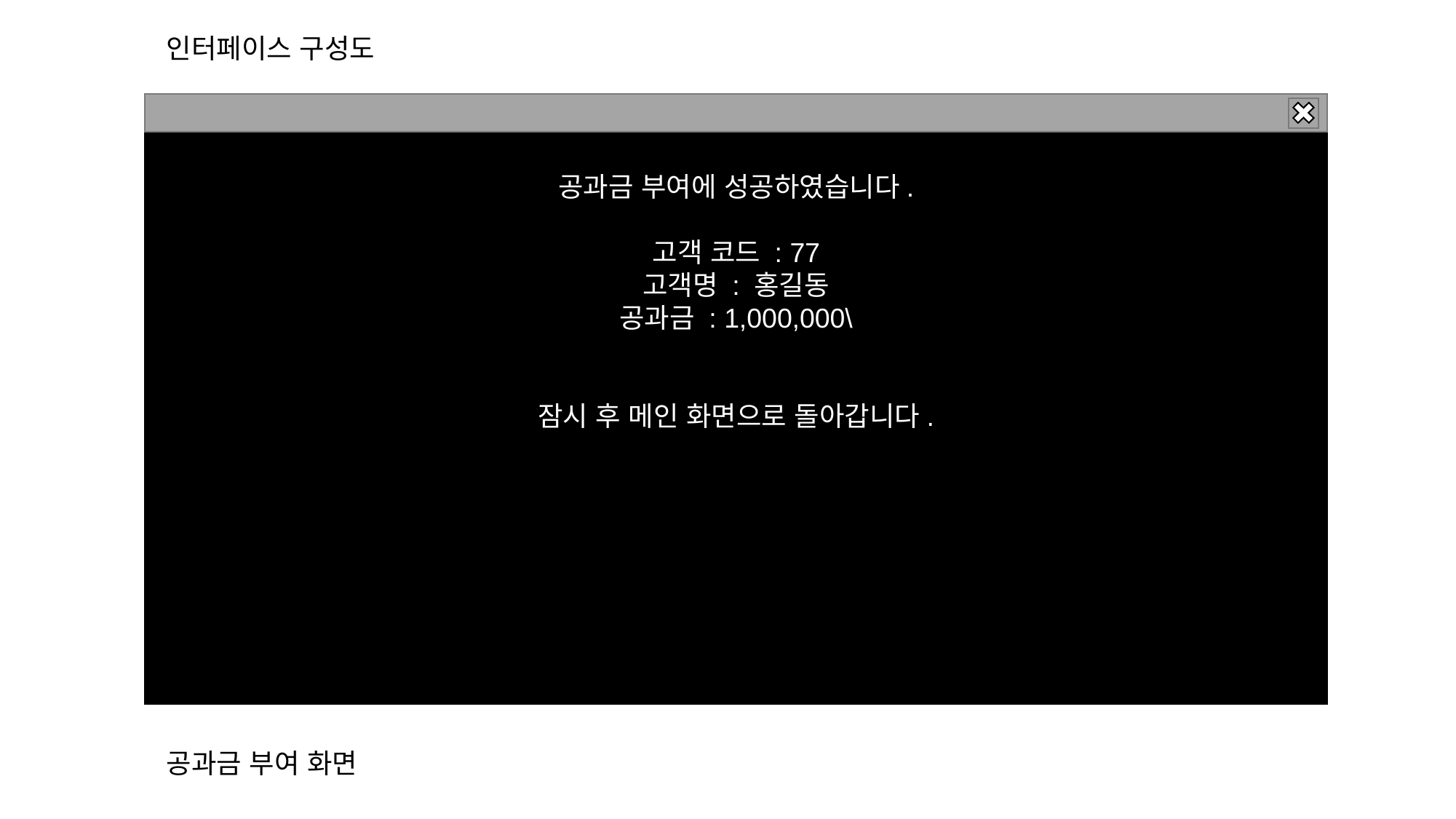

인터페이스 구성도

공과금 부여에 성공하였습니다.

고객 코드 : 77
고객명 : 홍길동
공과금 : 1,000,000\

잠시 후 메인 화면으로 돌아갑니다.

공과금 부여 화면